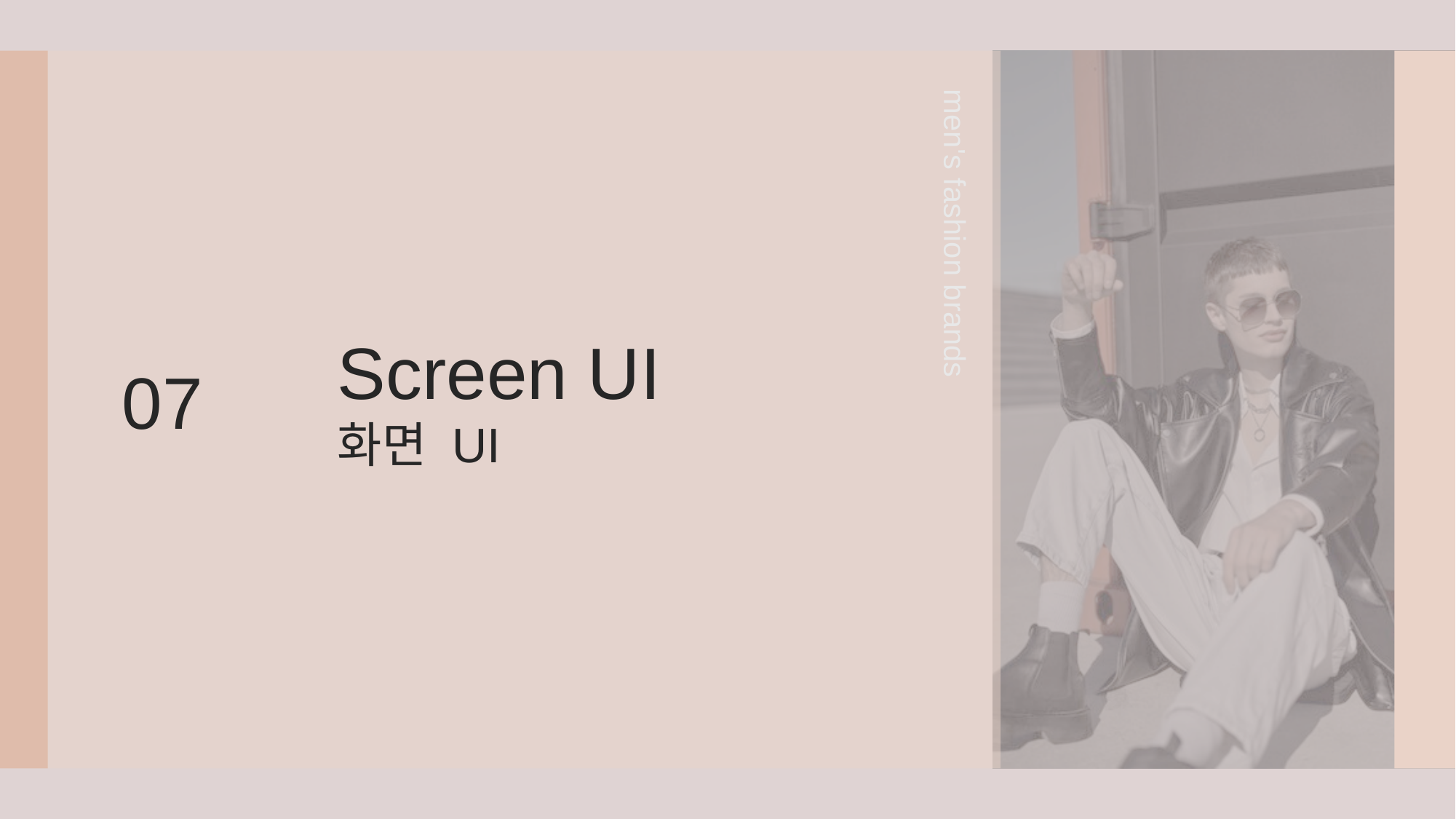

men's fashion brands
Screen UI
화면 UI
07